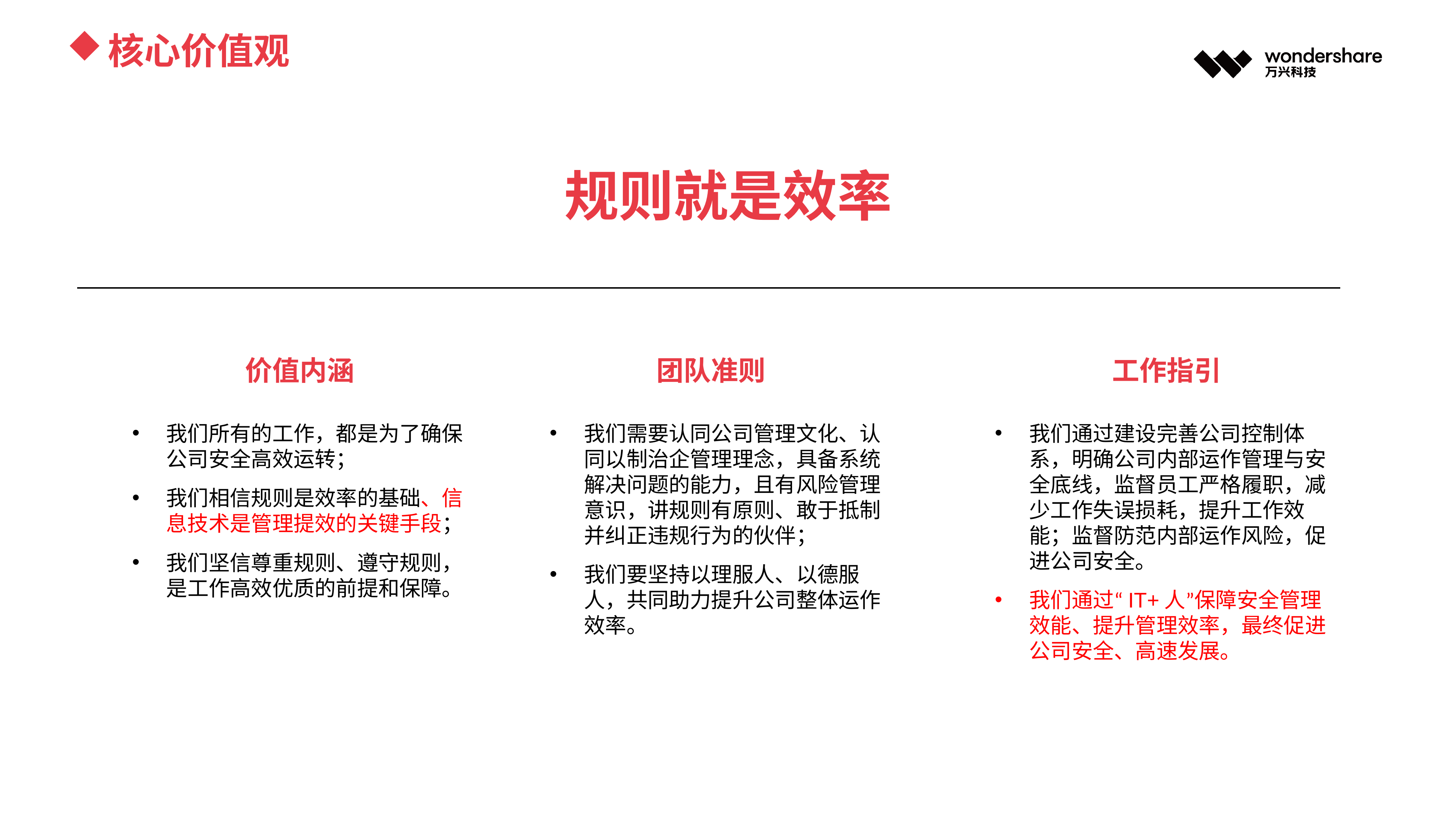

核心价值观
规则就是效率
价值内涵
团队准则
工作指引
我们所有的工作，都是为了确保公司安全高效运转；
我们相信规则是效率的基础、信息技术是管理提效的关键手段；
我们坚信尊重规则、遵守规则，是工作高效优质的前提和保障。
我们需要认同公司管理文化、认同以制治企管理理念，具备系统解决问题的能力，且有风险管理意识，讲规则有原则、敢于抵制并纠正违规行为的伙伴；
我们要坚持以理服人、以德服人，共同助力提升公司整体运作效率。
我们通过建设完善公司控制体系，明确公司内部运作管理与安全底线，监督员工严格履职，减少工作失误损耗，提升工作效能；监督防范内部运作风险，促进公司安全。
我们通过“IT+人”保障安全管理效能、提升管理效率，最终促进公司安全、高速发展。